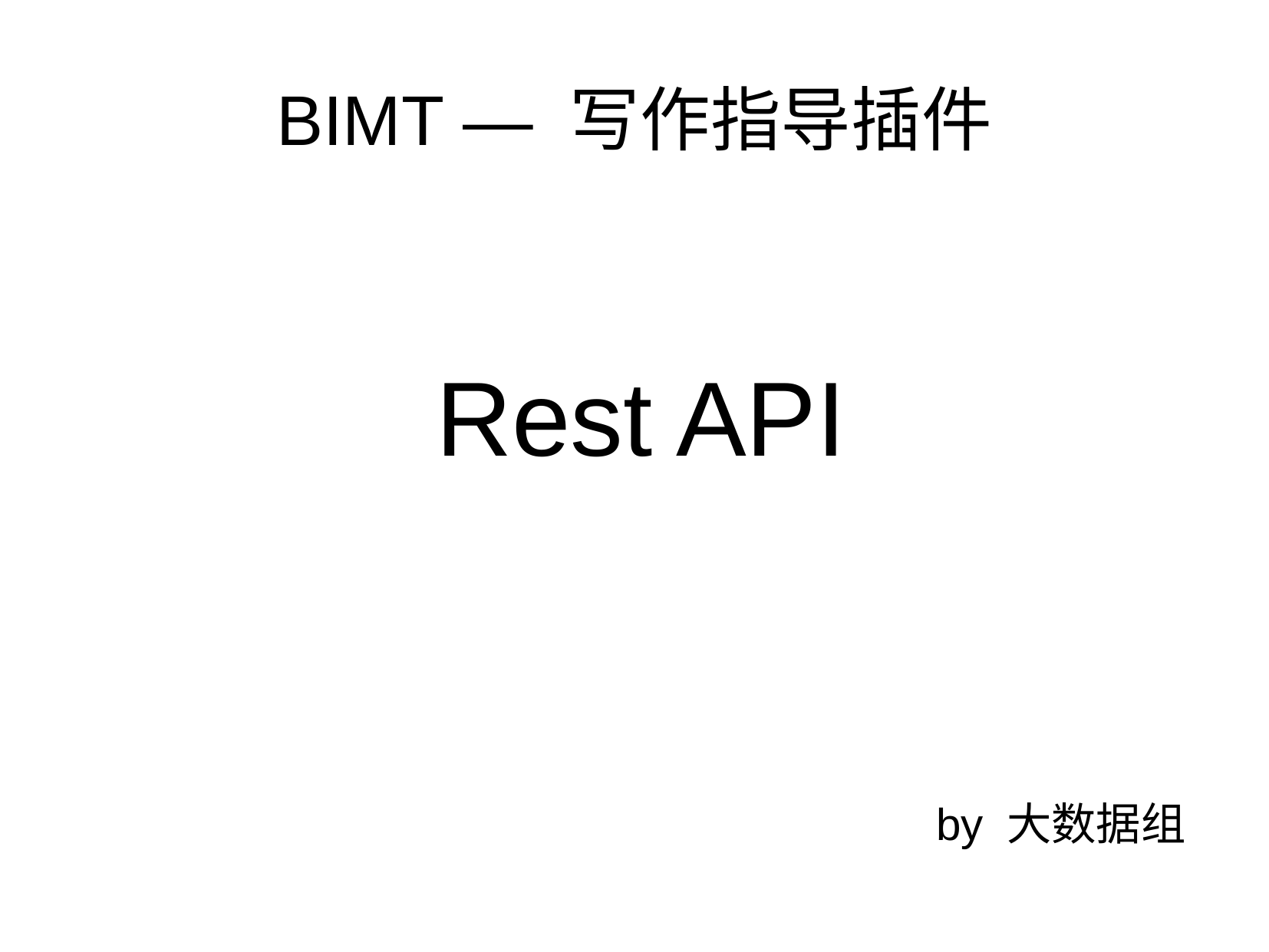

BIMT — 写作指导插件

Rest API
by 大数据组